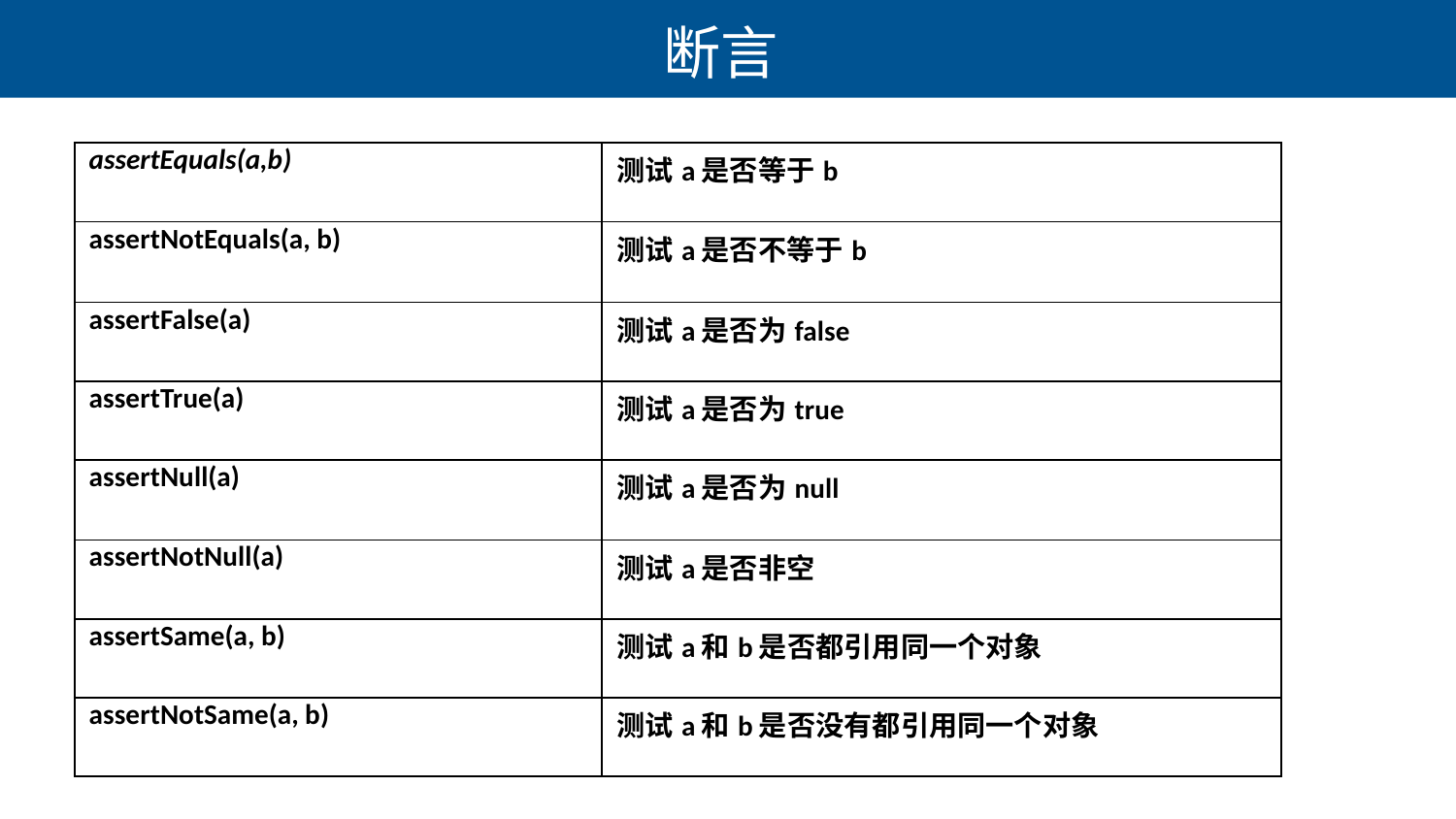

# 断言
| assertEquals(a,b) | 测试a是否等于b |
| --- | --- |
| assertNotEquals(a, b) | 测试a是否不等于b |
| assertFalse(a) | 测试a是否为false |
| assertTrue(a) | 测试a是否为true |
| assertNull(a) | 测试a是否为null |
| assertNotNull(a) | 测试a是否非空 |
| assertSame(a, b) | 测试a和b是否都引用同一个对象 |
| assertNotSame(a, b) | 测试a和b是否没有都引用同一个对象 |